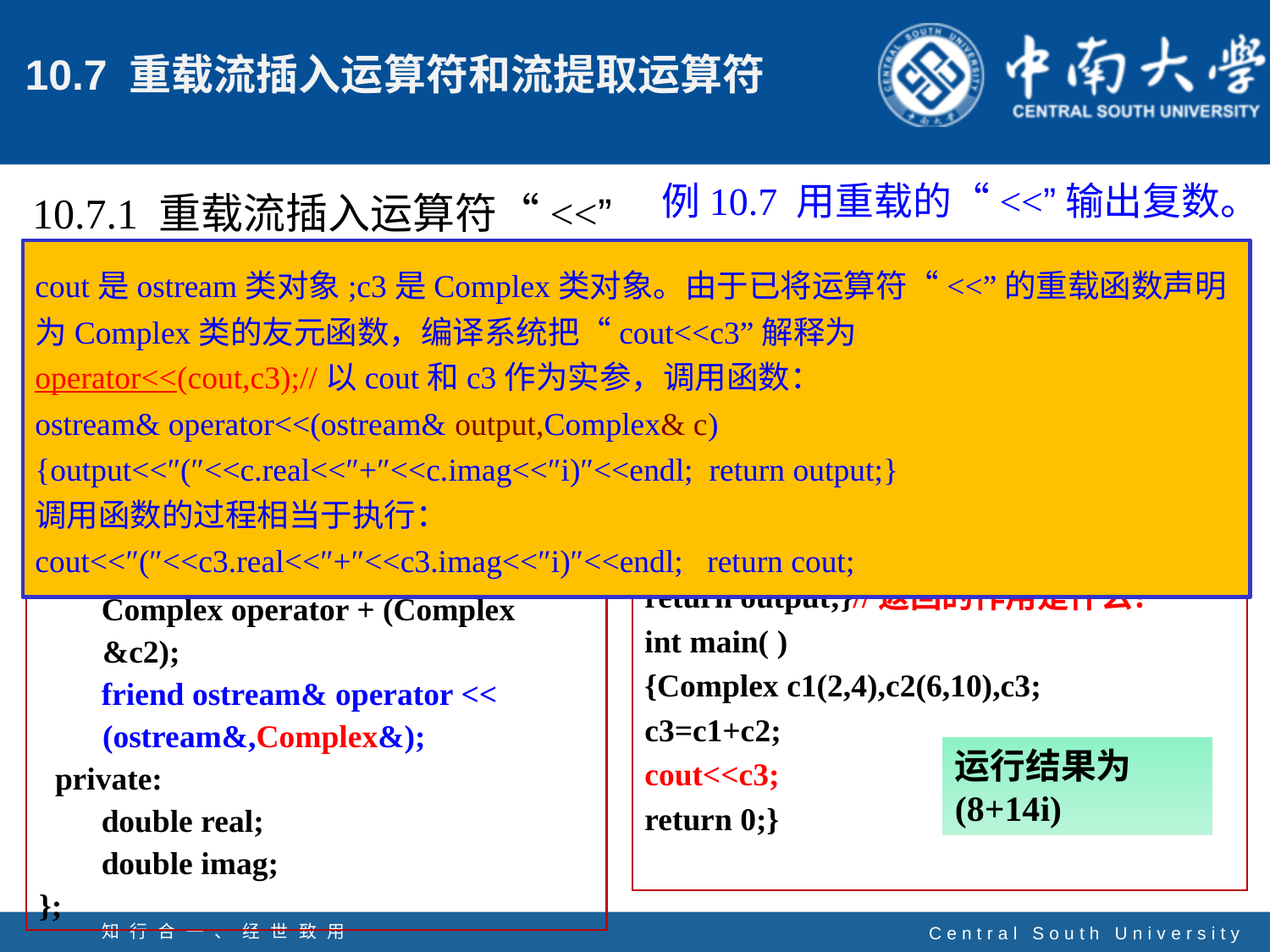

10.7.1 重载流插入运算符“<<”
例10.7 用重载的“<<”输出复数。
cout是ostream类对象;c3是Complex类对象。由于已将运算符“<<”的重载函数声明为Complex类的友元函数，编译系统把“cout<<c3”解释为
operator<<(cout,c3);//以cout和c3作为实参，调用函数：
ostream& operator<<(ostream& output,Complex& c)
{output<<″(″<<c.real<<″+″<<c.imag<<″i)″<<endl;  return output;}
调用函数的过程相当于执行：
cout<<″(″<<c3.real<<″+″<<c3.imag<<″i)″<<endl;   return cout;
#include <iostream>
using namespace std;
class Complex
{
public:
Complex( ) {real=0;imag=0;}
Complex (double r,double i) {real=r;imag=i;}
Complex operator + (Complex &c2);
friend ostream& operator << (ostream&,Complex&);
  private:
double real;
double imag;
};
Complex Complex∷operator + (Complex &c2)
{return Complex(real+c2.real,imag+c2.imag);}
ostream& operator << (ostream& output,Complex& c)
{output<<″(″<<c.real<<″+″<<c.imag<<″i)″<<endl;
return output;}//返回的作用是什么？
int main( )
{Complex c1(2,4),c2(6,10),c3;
c3=c1+c2;
cout<<c3;
return 0;}
运行结果为
(8+14i)

知行合一、经世致用
自强不息 厚德载物
Central South University